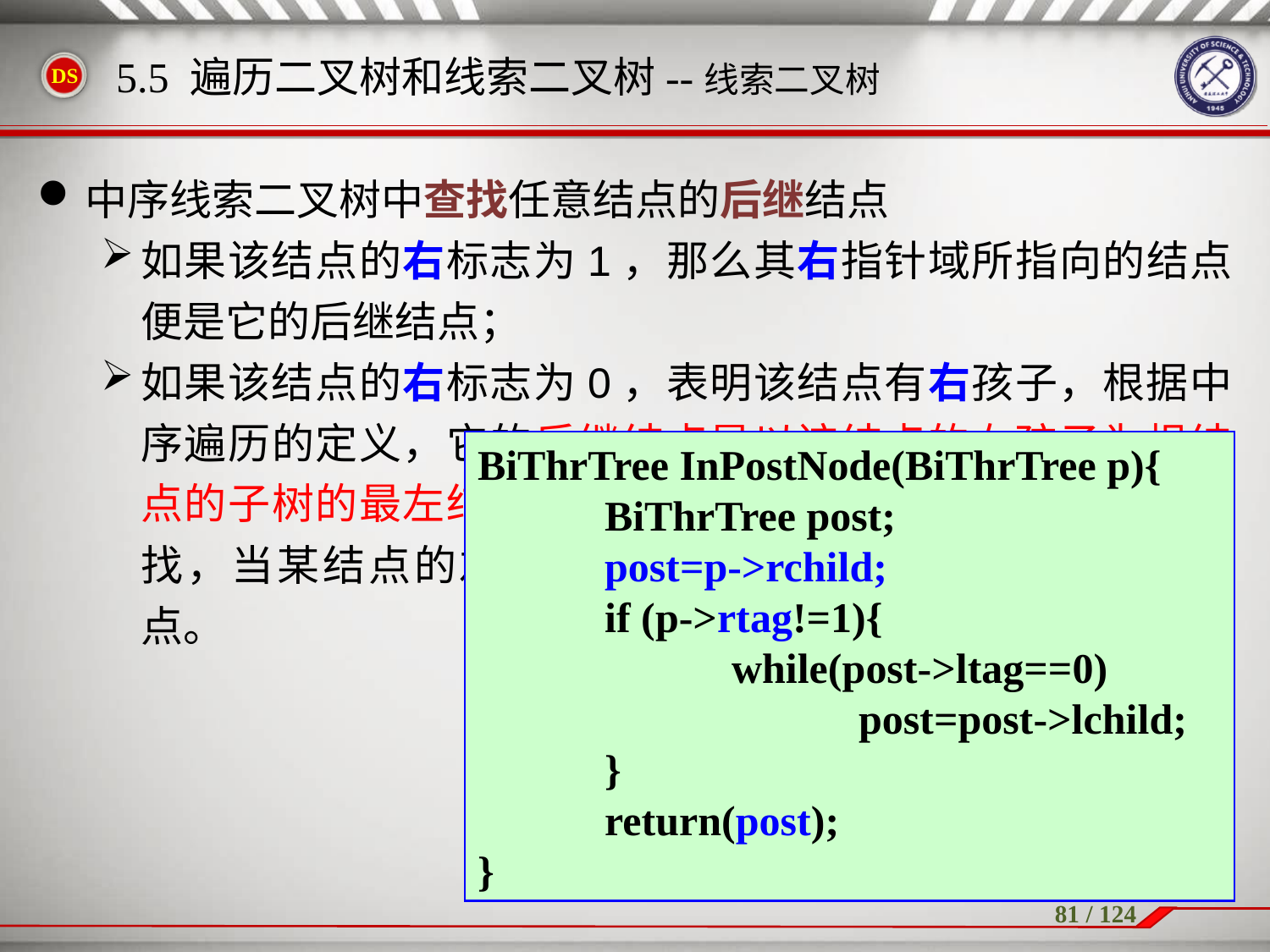

中序线索二叉树中查找任意结点的后继结点
如果该结点的右标志为1，那么其右指针域所指向的结点便是它的后继结点；
如果该结点的右标志为0，表明该结点有右孩子，根据中序遍历的定义，它的后继结点是以该结点的右孩子为根结点的子树的最左结点，即沿着其右子树的左指针链向下查找，当某结点的左标志为1时，它就是所要找的后继结点。
5.5 遍历二叉树和线索二叉树--线索二叉树
BiThrTree InPostNode(BiThrTree p){
	BiThrTree post;
	post=p->rchild;
	if (p->rtag!=1){
		while(post->ltag==0)
			post=post->lchild;
	}
	return(post);
}